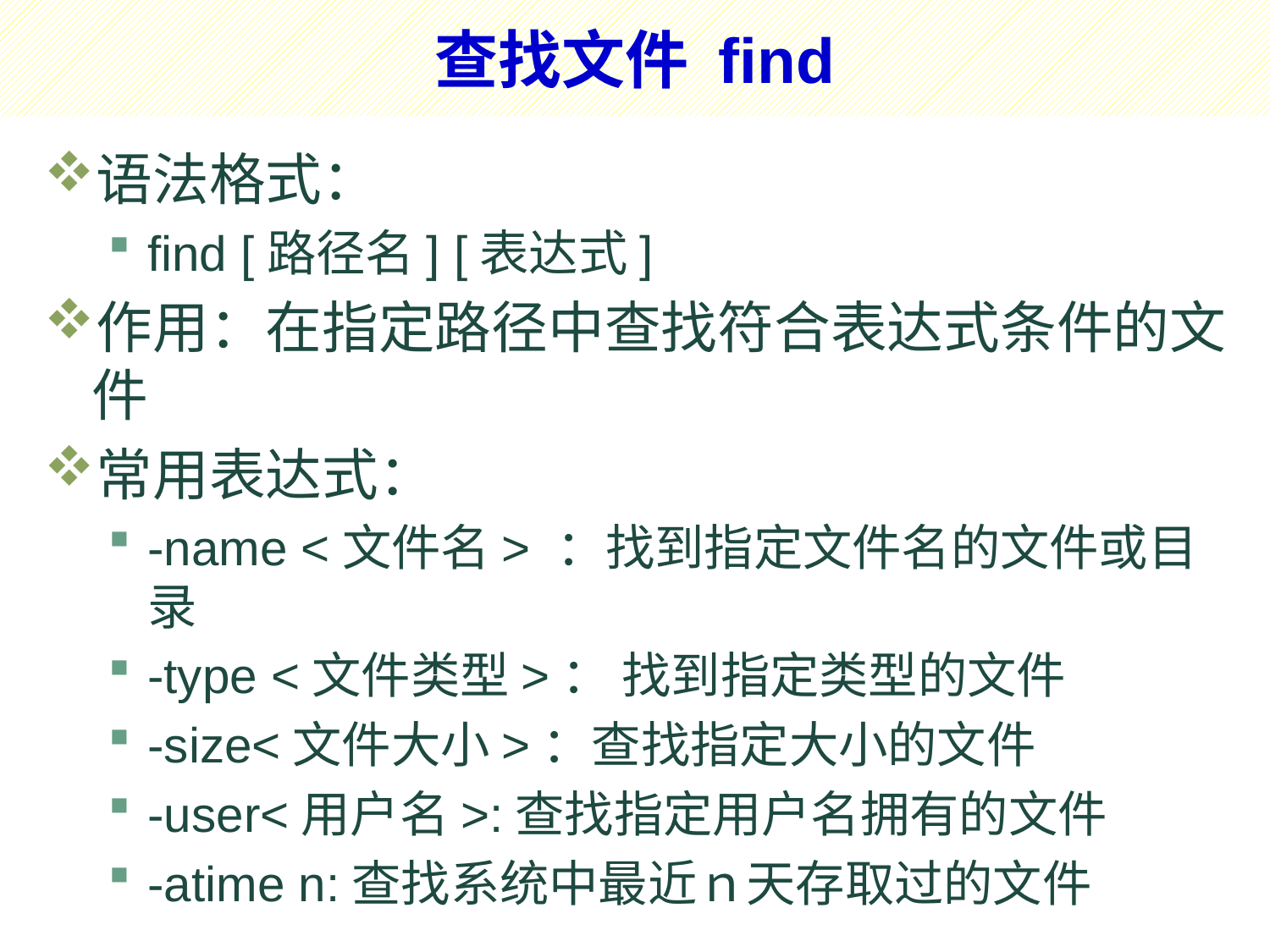

# 查找文件 find
语法格式：
find [路径名] [表达式]
作用：在指定路径中查找符合表达式条件的文件
常用表达式：
-name <文件名> ：找到指定文件名的文件或目录
-type <文件类型>： 找到指定类型的文件
-size<文件大小>：查找指定大小的文件
-user<用户名>:查找指定用户名拥有的文件
-atime n:查找系统中最近ｎ天存取过的文件